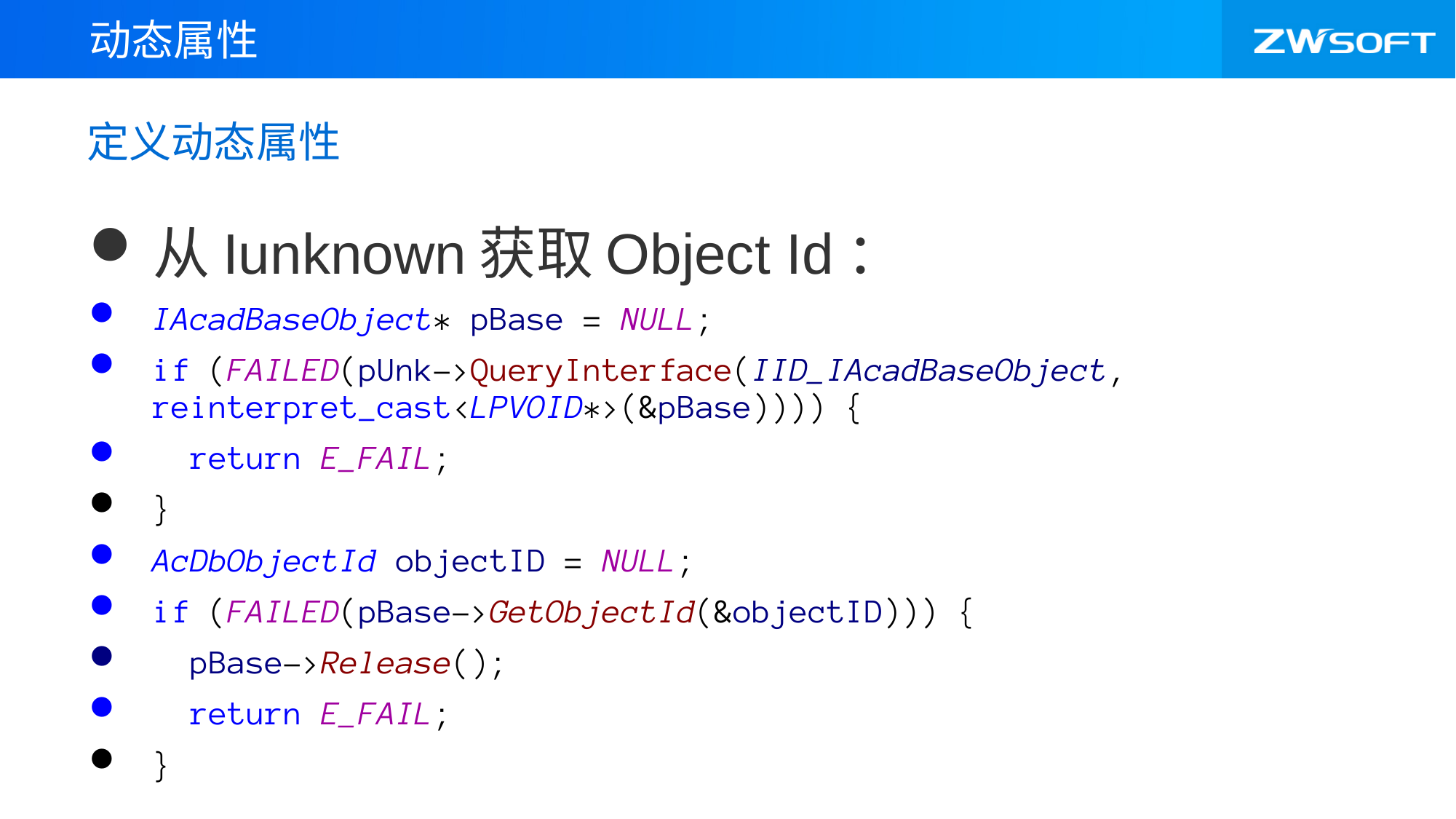

动态属性
# 定义动态属性
从Iunknown获取Object Id：
IAcadBaseObject* pBase = NULL;
if (FAILED(pUnk->QueryInterface(IID_IAcadBaseObject,     reinterpret_cast<LPVOID*>(&pBase)))) {
  return E_FAIL;
}
AcDbObjectId objectID = NULL;
if (FAILED(pBase->GetObjectId(&objectID))) {
  pBase->Release();
  return E_FAIL;
}